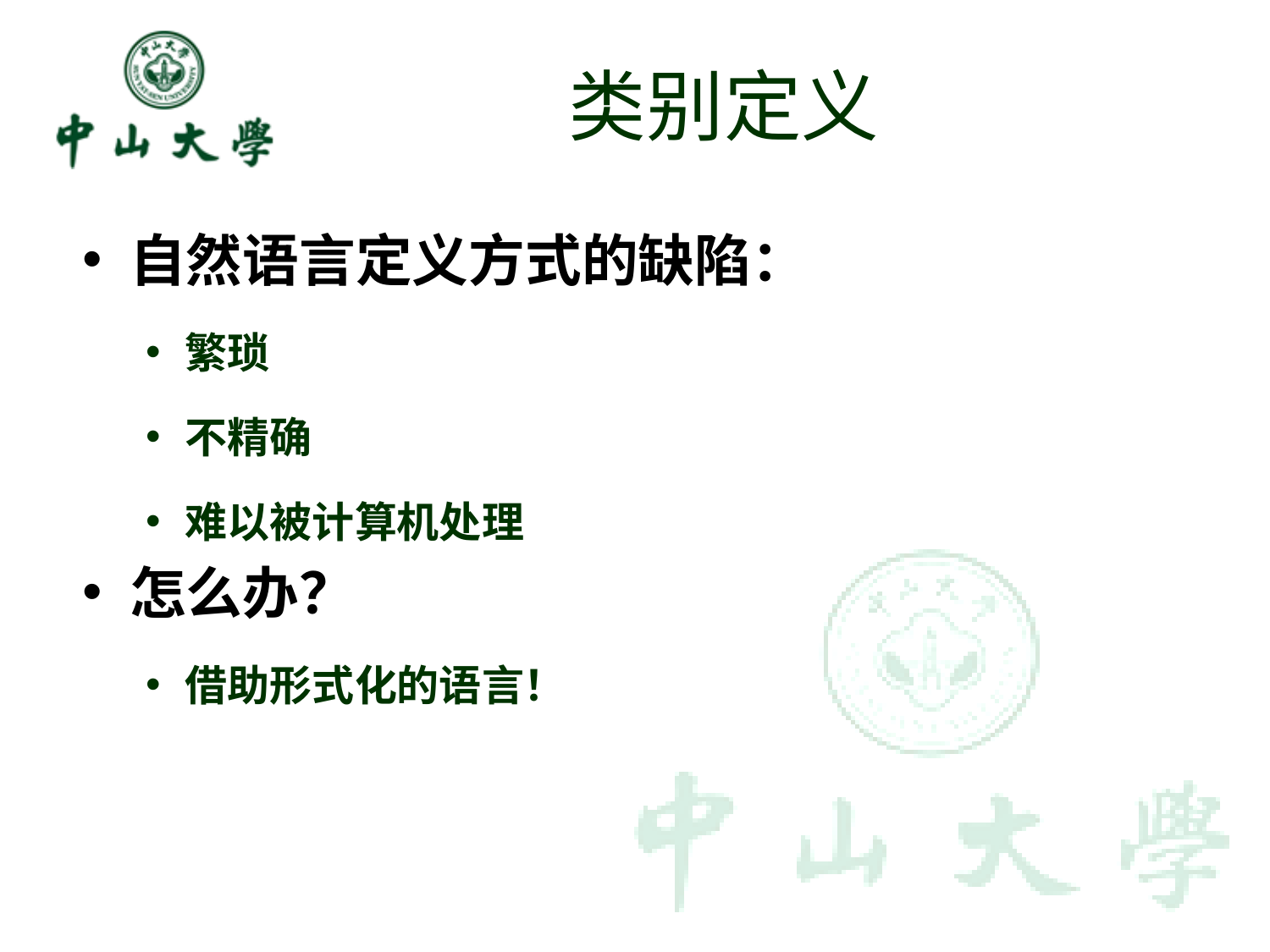

# 类别定义
自然语言定义方式的缺陷：
繁琐
不精确
难以被计算机处理
怎么办？
借助形式化的语言！